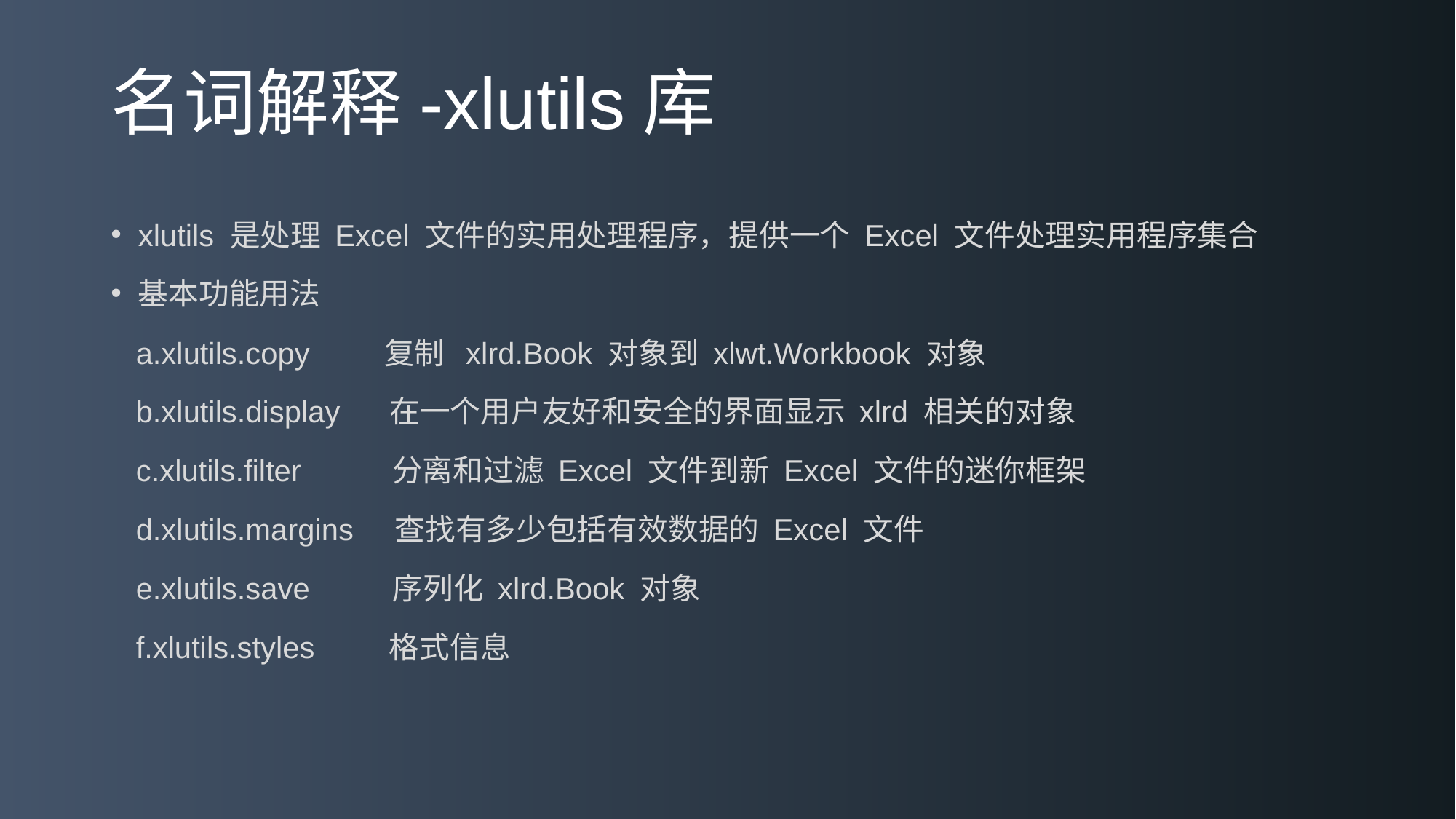

# 名词解释-xlutils库
xlutils 是处理 Excel 文件的实用处理程序，提供一个 Excel 文件处理实用程序集合
基本功能用法
   a.xlutils.copy        复制  xlrd.Book 对象到 xlwt.Workbook 对象
   b.xlutils.display     在一个用户友好和安全的界面显示 xlrd 相关的对象
   c.xlutils.filter          分离和过滤 Excel 文件到新 Excel 文件的迷你框架
   d.xlutils.margins    查找有多少包括有效数据的 Excel 文件
   e.xlutils.save         序列化 xlrd.Book 对象
   f.xlutils.styles        格式信息